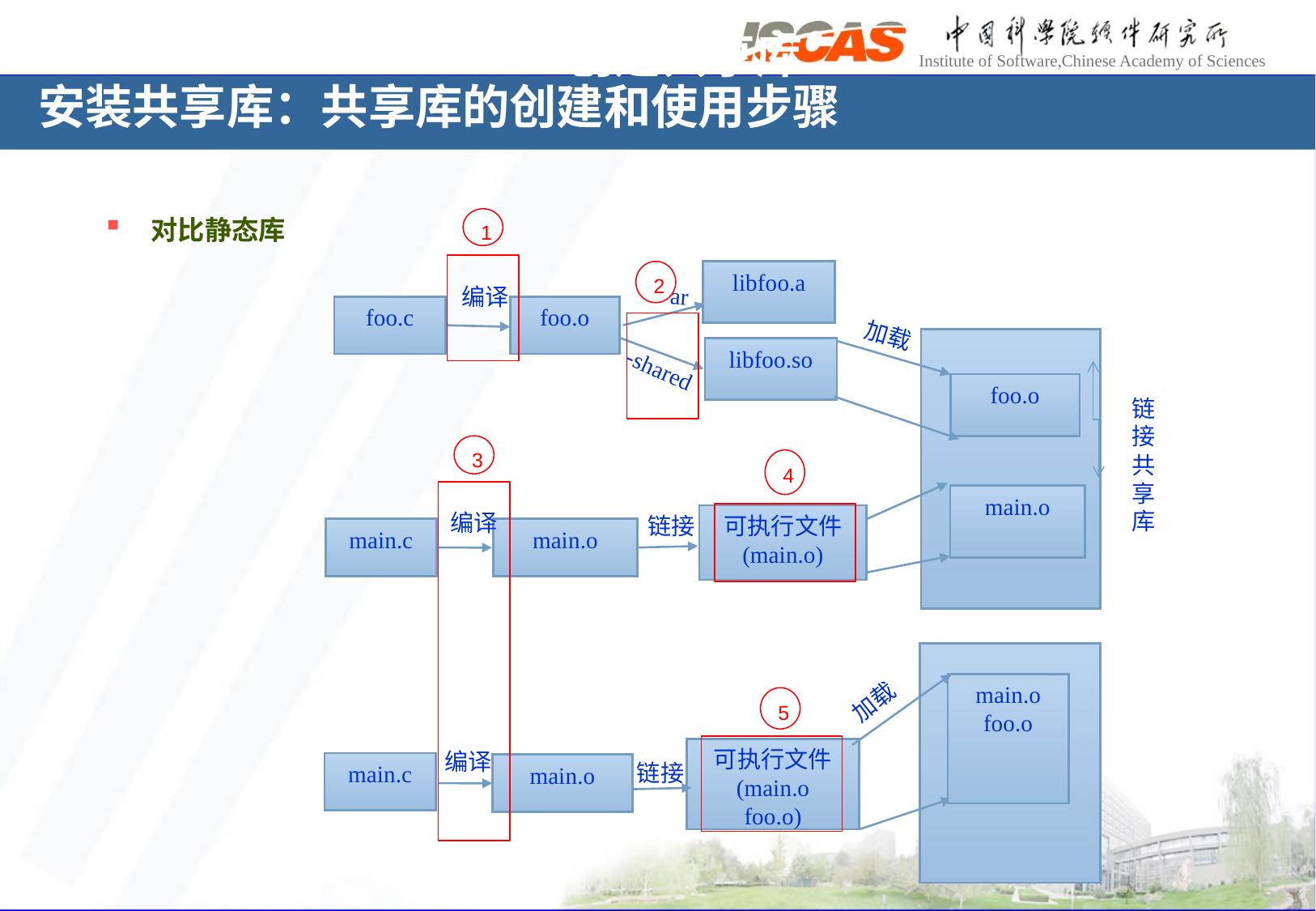

创建共享库
安装共享库：共享库的创建和使用步骤
对比静态库

1

libfoo.a
ar
编译
foo.c
foo.o
加载

libfoo.so
-shared
foo.o
链接共享库
main.o
编译
链接
可执行文件
(main.o)
main.c
main.o

main.o
foo.o
加载
可执行文件
(main.o
foo.o)
编译
链接
main.c
main.o

2

3
4

5